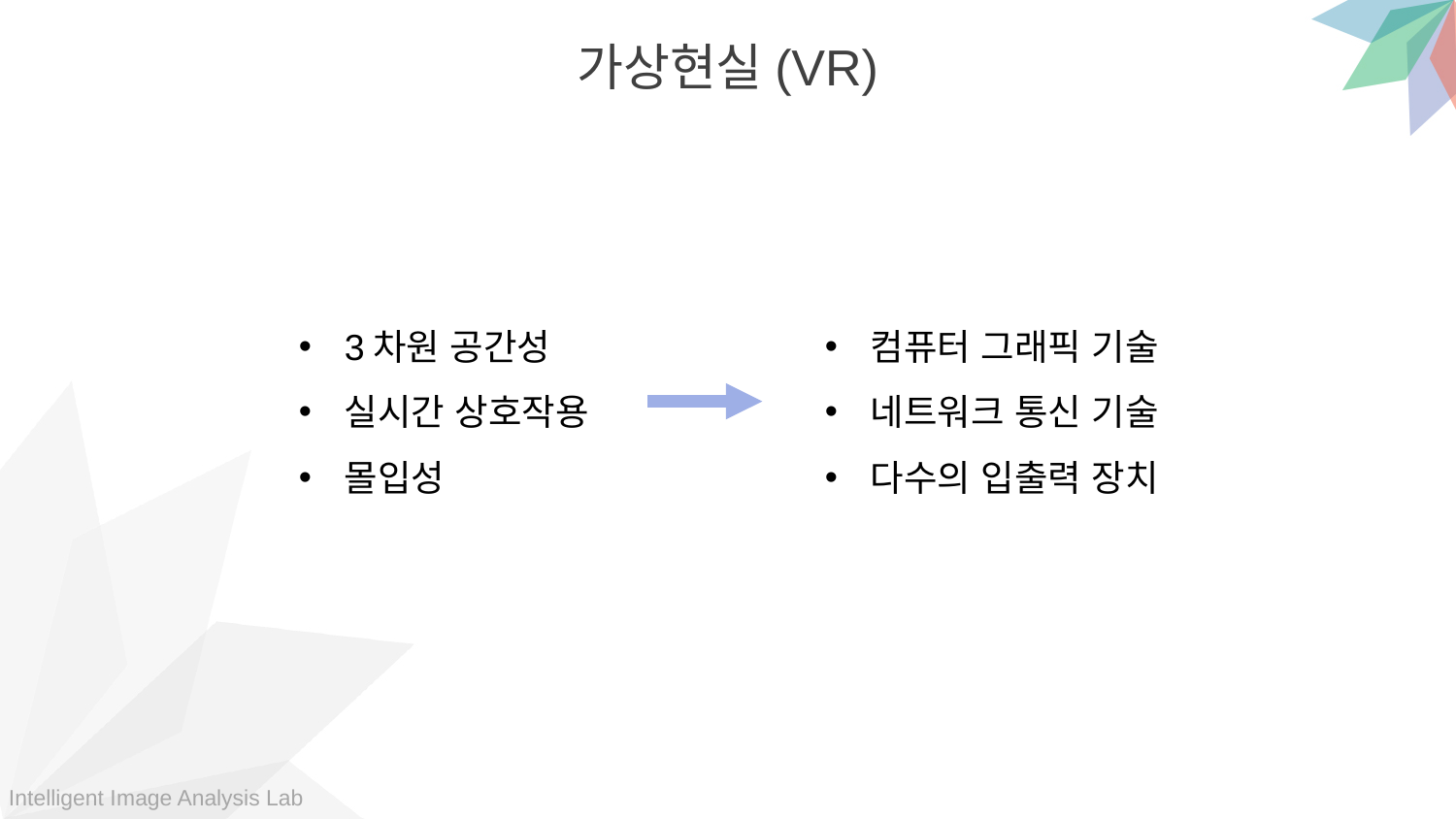

가상현실(VR)
3차원 공간성
실시간 상호작용
몰입성
컴퓨터 그래픽 기술
네트워크 통신 기술
다수의 입출력 장치